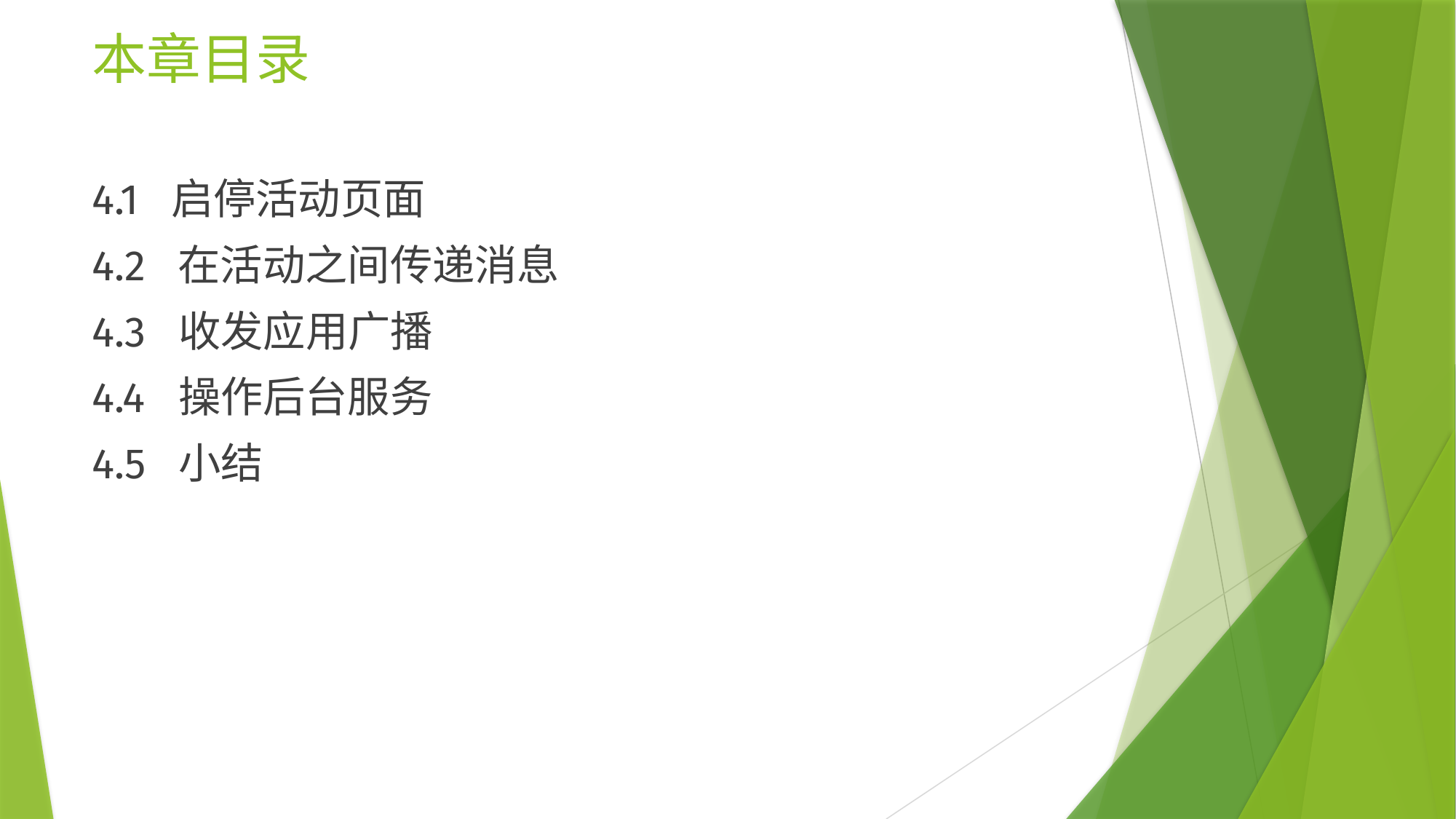

# 本章目录
4.1  启停活动页面
4.2  在活动之间传递消息
4.3  收发应用广播
4.4  操作后台服务
4.5  小结